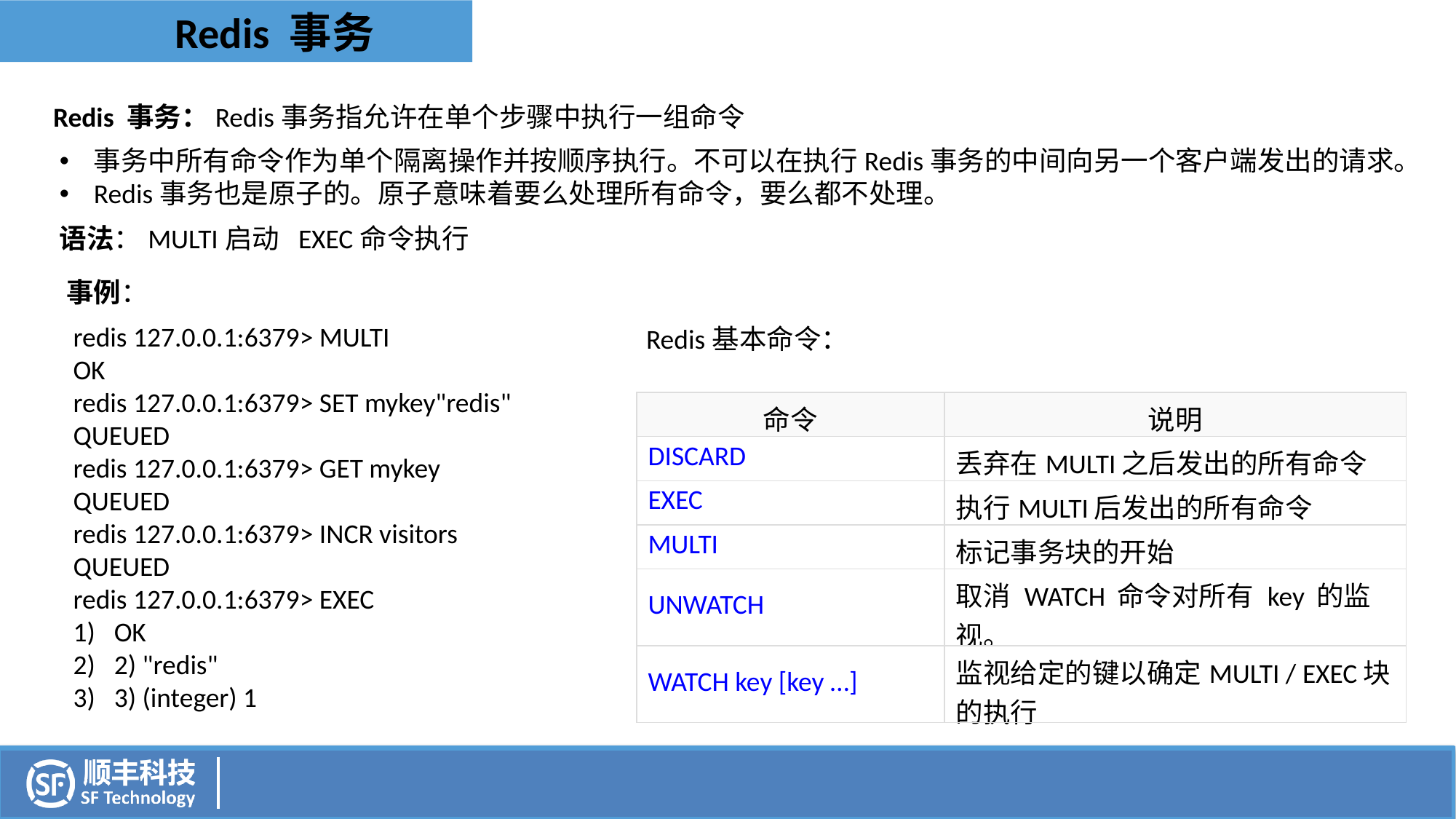

Redis 事务
Redis 事务：Redis事务指允许在单个步骤中执行一组命令
事务中所有命令作为单个隔离操作并按顺序执行。不可以在执行Redis事务的中间向另一个客户端发出的请求。
Redis事务也是原子的。原子意味着要么处理所有命令，要么都不处理。
语法：MULTI启动  EXEC命令执行
事例：
redis 127.0.0.1:6379> MULTI
OK
redis 127.0.0.1:6379> SET mykey"redis"
QUEUED
redis 127.0.0.1:6379> GET mykey
QUEUED
redis 127.0.0.1:6379> INCR visitors
QUEUED
redis 127.0.0.1:6379> EXEC
OK
2) "redis"
3) (integer) 1
Redis基本命令：
| 命令 | 说明 |
| --- | --- |
| DISCARD | 丢弃在MULTI之后发出的所有命令 |
| EXEC | 执行MULTI后发出的所有命令 |
| MULTI | 标记事务块的开始 |
| UNWATCH | 取消 WATCH 命令对所有 key 的监视。 |
| WATCH key [key …] | 监视给定的键以确定MULTI / EXEC块的执行 |